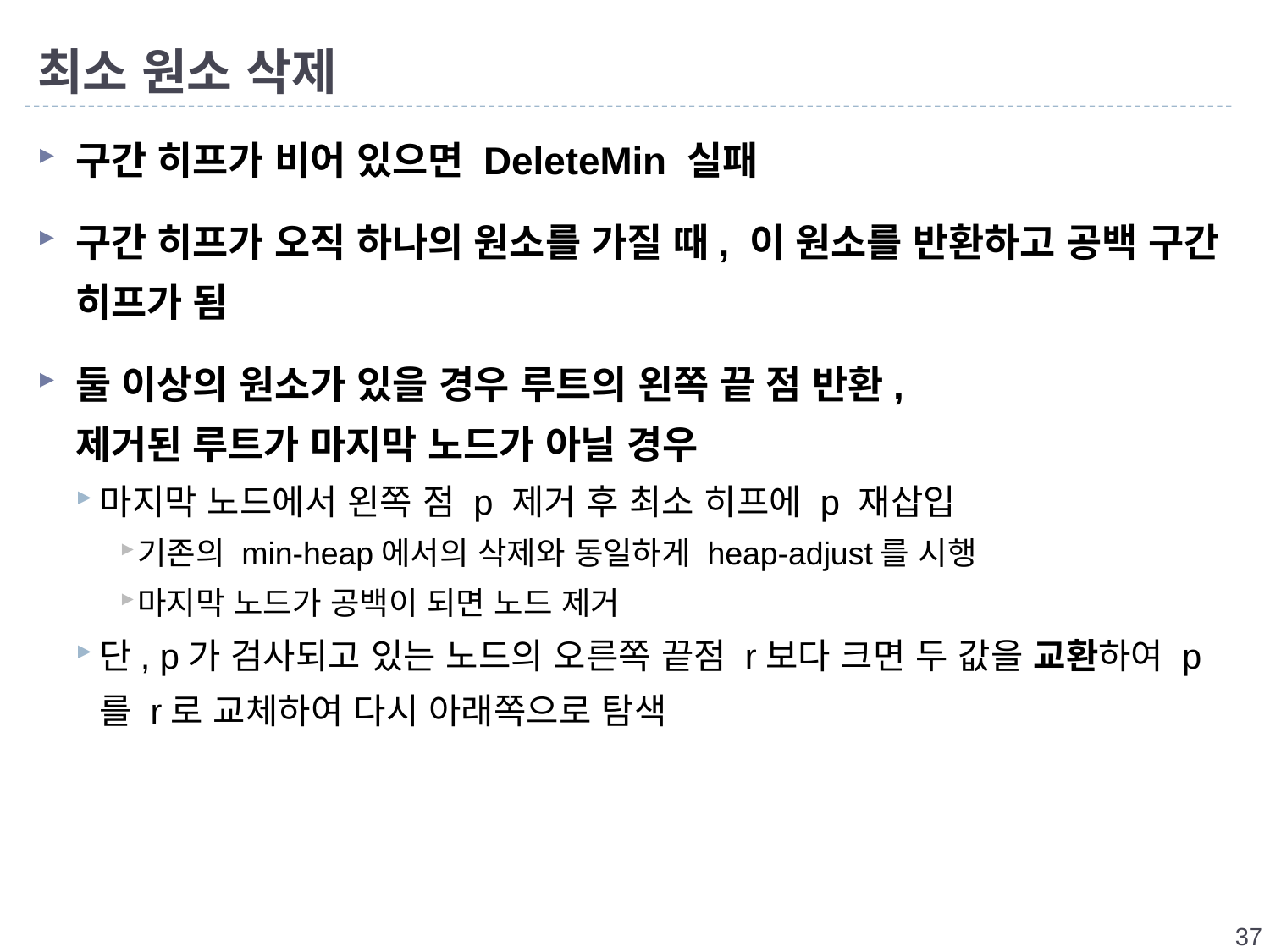

# 최소 원소 삭제
구간 히프가 비어 있으면 DeleteMin 실패
구간 히프가 오직 하나의 원소를 가질 때, 이 원소를 반환하고 공백 구간 히프가 됨
둘 이상의 원소가 있을 경우 루트의 왼쪽 끝 점 반환,
제거된 루트가 마지막 노드가 아닐 경우
마지막 노드에서 왼쪽 점 p 제거 후 최소 히프에 p 재삽입
기존의 min-heap에서의 삭제와 동일하게 heap-adjust를 시행
마지막 노드가 공백이 되면 노드 제거
단, p가 검사되고 있는 노드의 오른쪽 끝점 r보다 크면 두 값을 교환하여 p를 r로 교체하여 다시 아래쪽으로 탐색

37